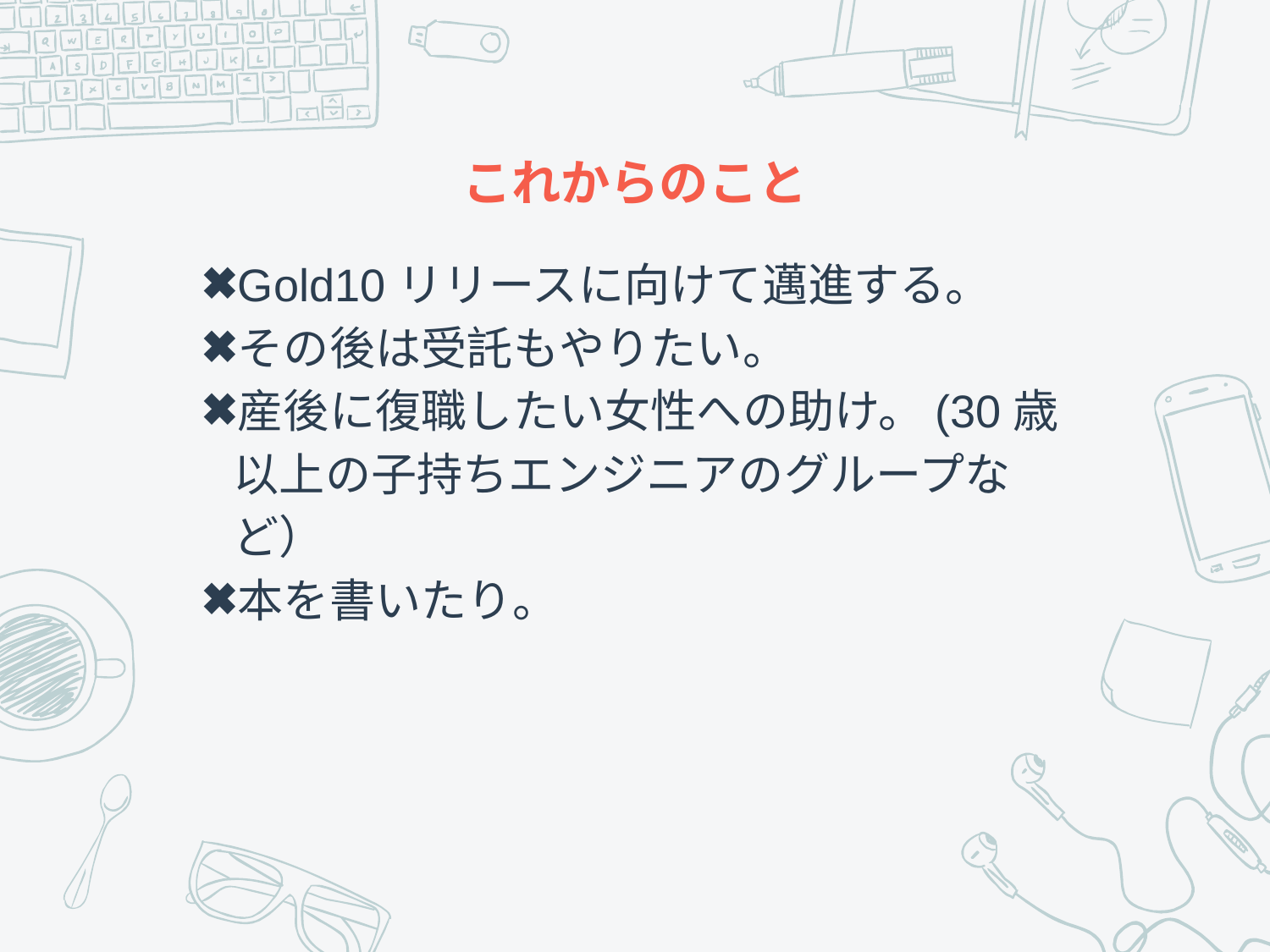

# これからのこと
Gold10リリースに向けて邁進する。
その後は受託もやりたい。
産後に復職したい女性への助け。(30歳以上の子持ちエンジニアのグループなど）
本を書いたり。